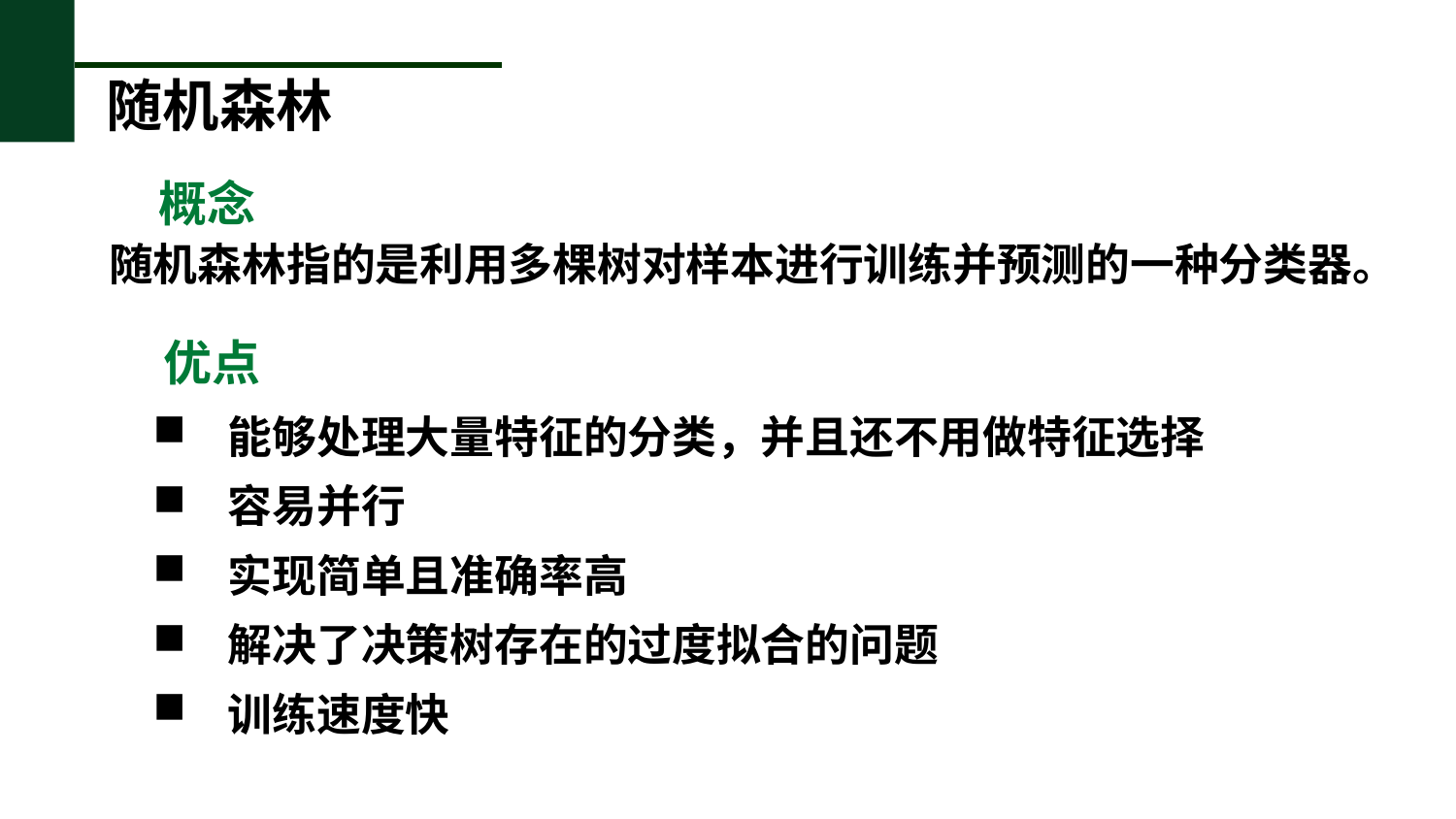

随机森林
概念

随机森林指的是利用多棵树对样本进行训练并预测的一种分类器。
优点
   能够处理大量特征的分类，并且还不用做特征选择
   容易并行
   实现简单且准确率高
   解决了决策树存在的过度拟合的问题
   训练速度快